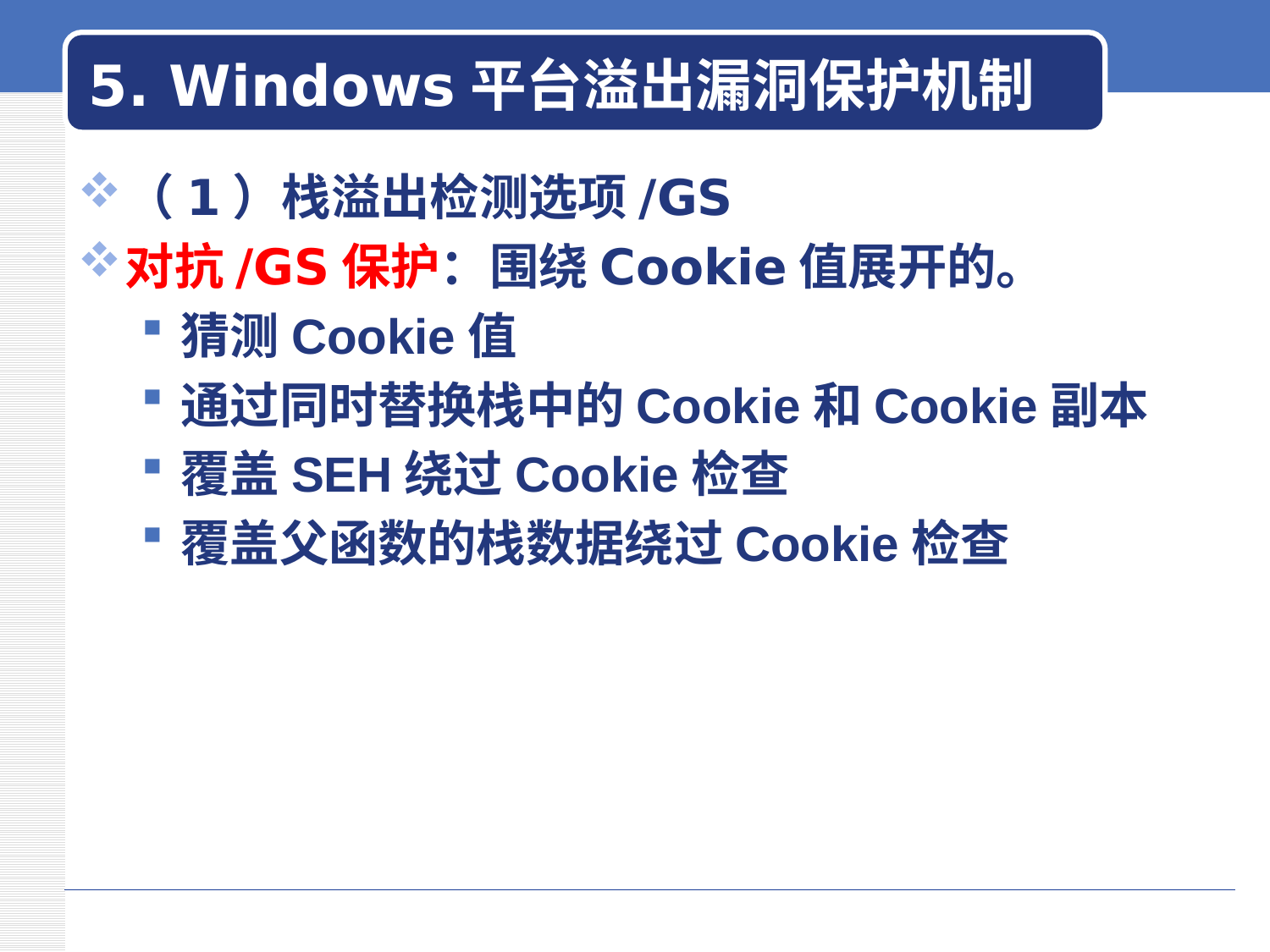

# 5. Windows平台溢出漏洞保护机制
（1）栈溢出检测选项/GS
对抗/GS保护：围绕Cookie值展开的。
猜测Cookie值
通过同时替换栈中的Cookie和Cookie副本
覆盖SEH绕过Cookie检查
覆盖父函数的栈数据绕过Cookie检查